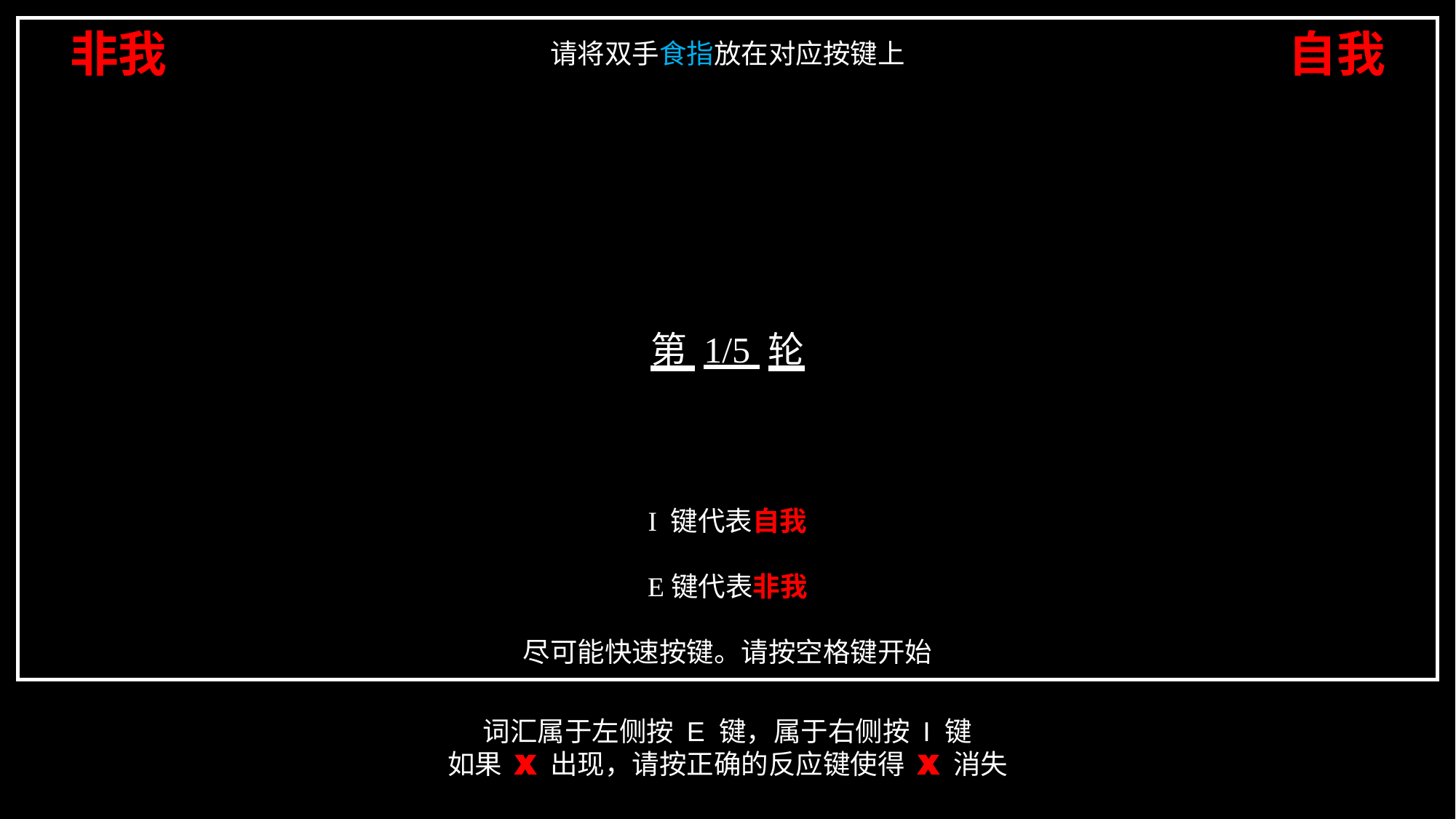

非我
自我

请将双手食指放在对应按键上
第 1/5 轮
I 键代表自我

E键代表非我

尽可能快速按键。请按空格键开始
词汇属于左侧按 E 键，属于右侧按 I 键
如果 X 出现，请按正确的反应键使得 X 消失